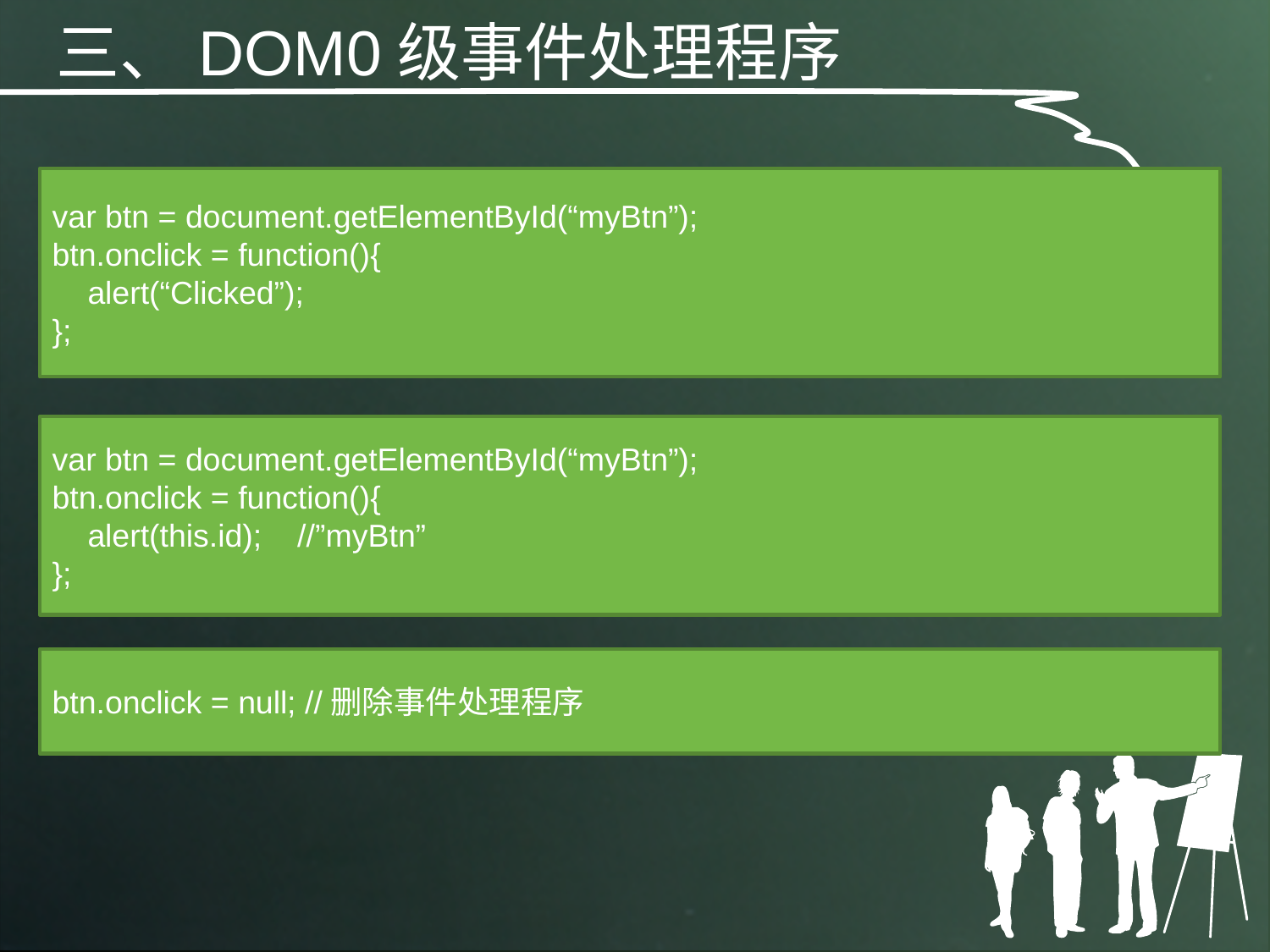

三、DOM0级事件处理程序

var btn = document.getElementById(“myBtn”);
btn.onclick = function(){
    alert(“Clicked”);
};
var btn = document.getElementById(“myBtn”);
btn.onclick = function(){
    alert(this.id);    //”myBtn”
};
btn.onclick = null; //删除事件处理程序